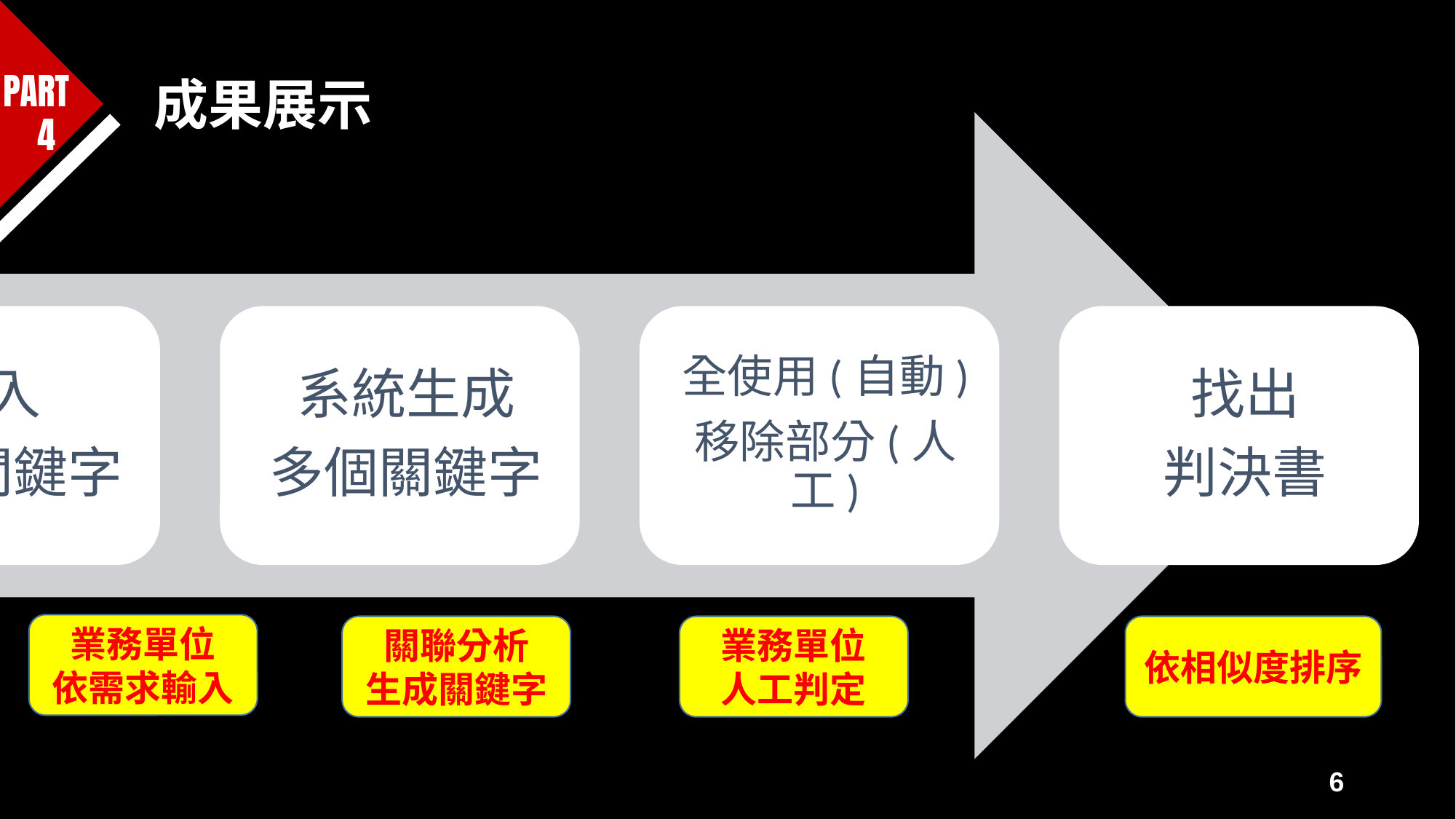

PART
    4
成果展示
輸入
單一關鍵字
系統生成
多個關鍵字
全使用(自動)
移除部分(人工)
找出
判決書
業務單位
依需求輸入
關聯分析
生成關鍵字
業務單位
人工判定
依相似度排序
6